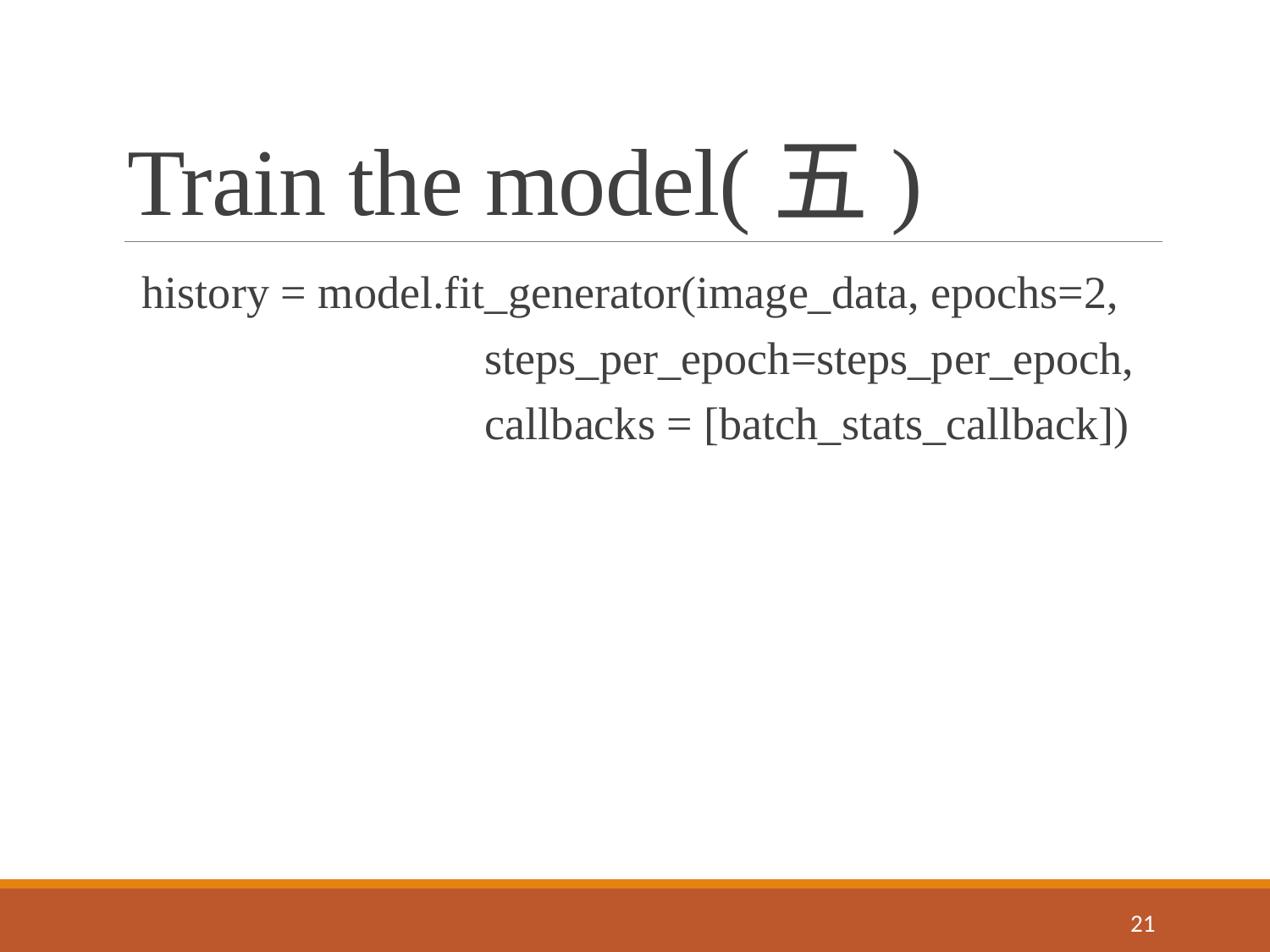

# Train the model(五)
history = model.fit_generator(image_data, epochs=2,
                              steps_per_epoch=steps_per_epoch,
                              callbacks = [batch_stats_callback])
21